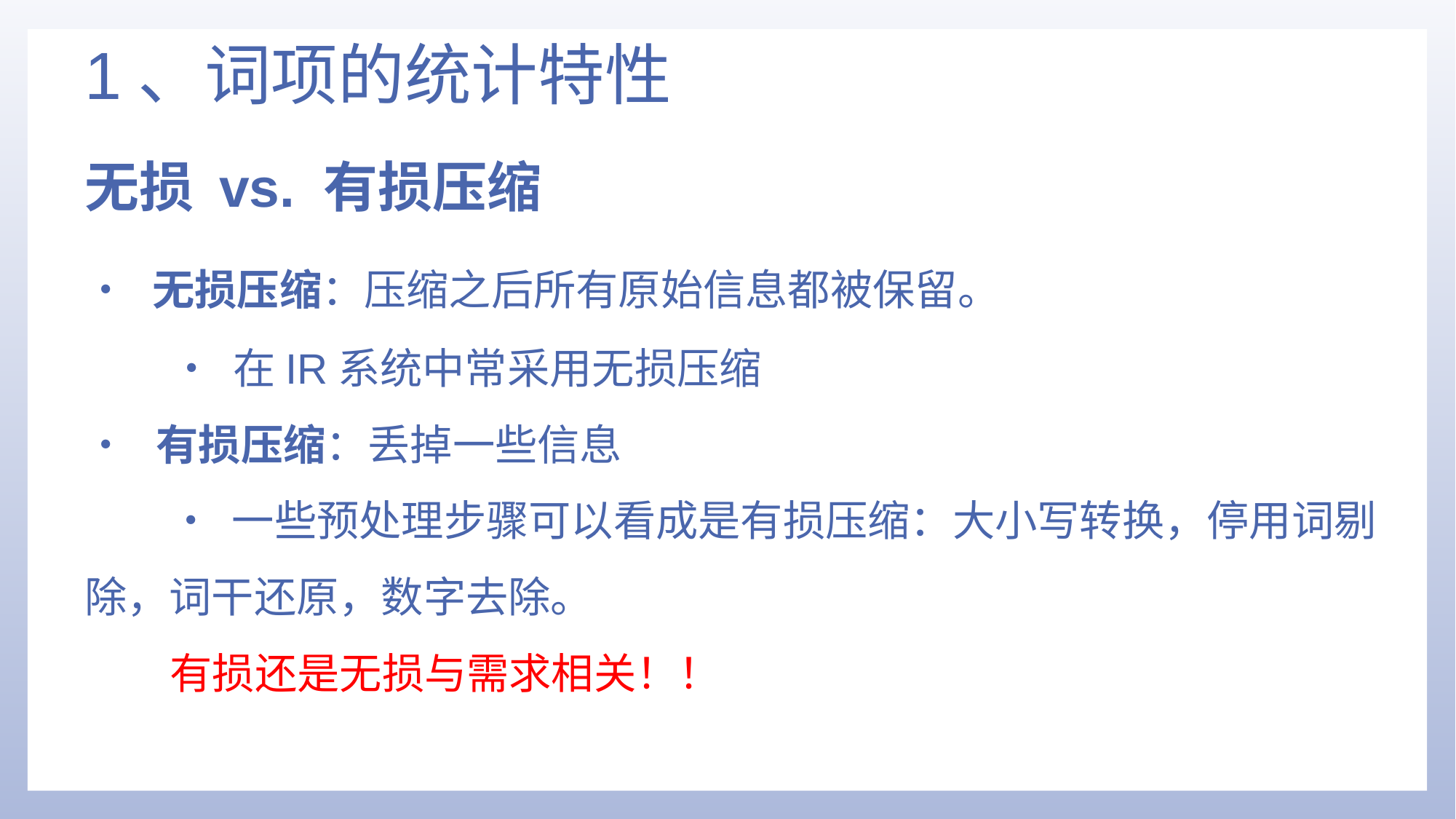

# 1、词项的统计特性
无损 vs. 有损压缩
• 无损压缩：压缩之后所有原始信息都被保留。
• 在IR系统中常采用无损压缩
•  有损压缩：丢掉一些信息
• 一些预处理步骤可以看成是有损压缩：大小写转换，停用词剔除，词干还原，数字去除。
有损还是无损与需求相关！！